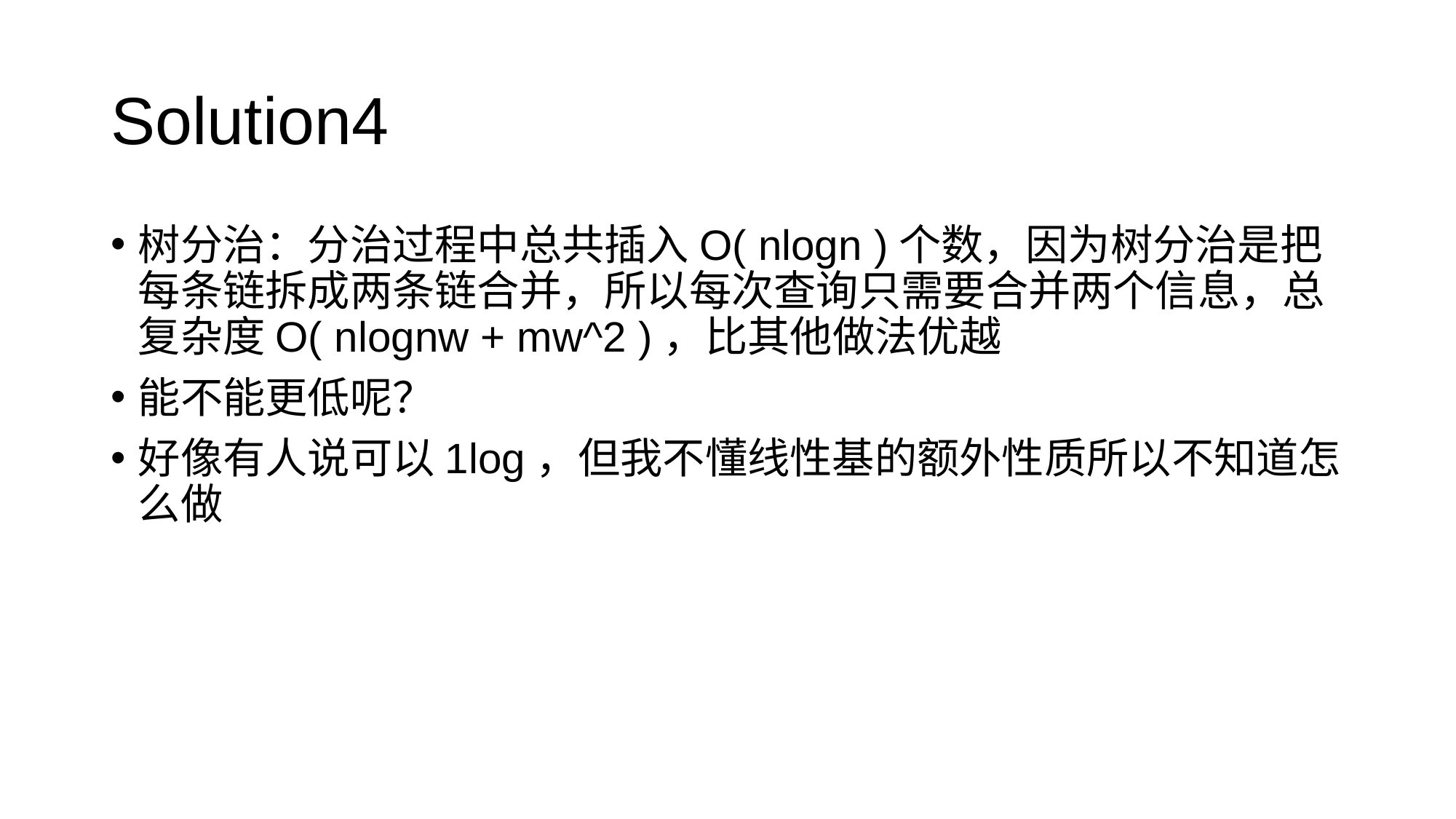

# Solution4
树分治：分治过程中总共插入O( nlogn )个数，因为树分治是把每条链拆成两条链合并，所以每次查询只需要合并两个信息，总复杂度O( nlognw + mw^2 )，比其他做法优越
能不能更低呢？
好像有人说可以1log，但我不懂线性基的额外性质所以不知道怎么做